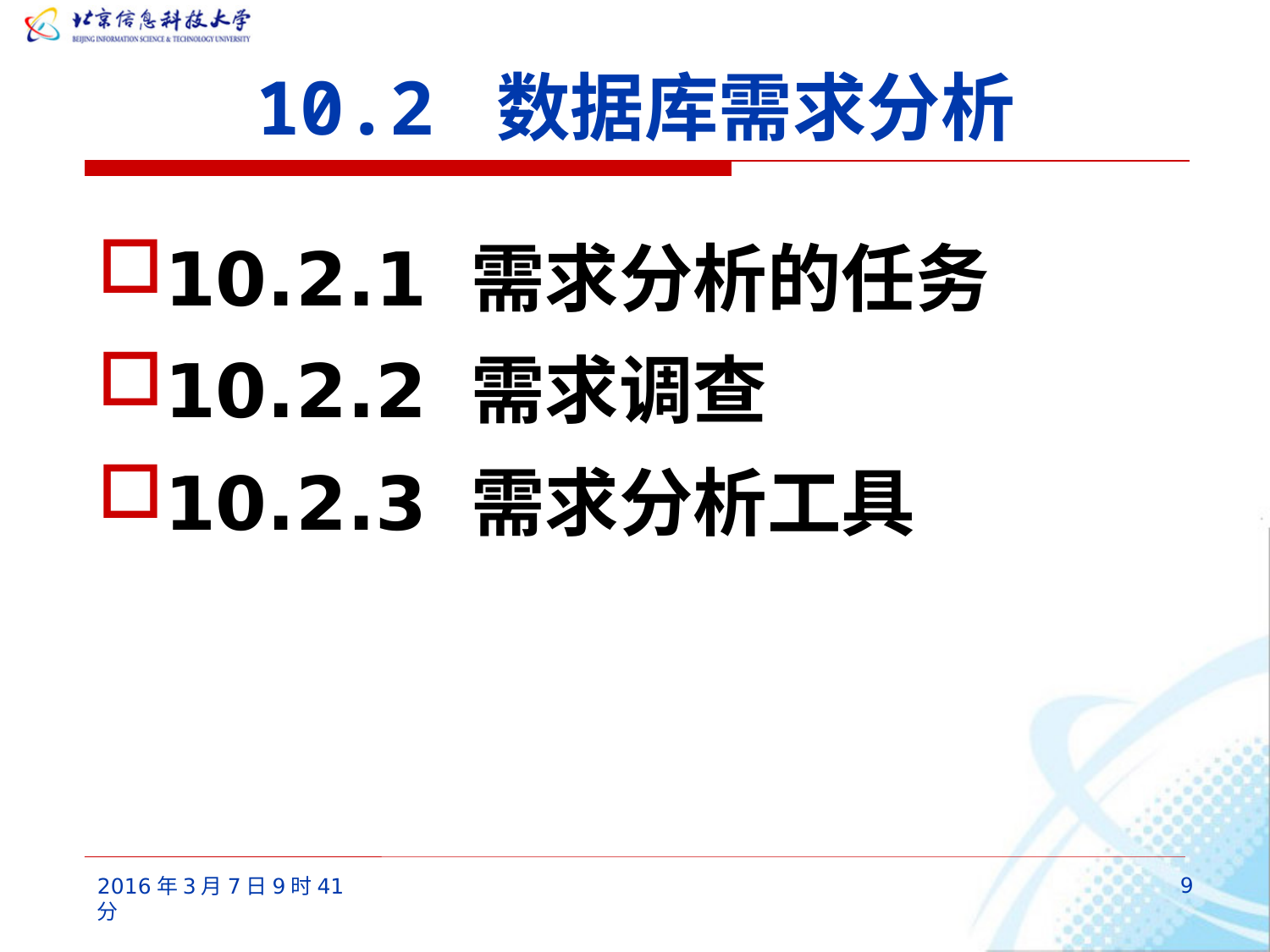

# 10.2 数据库需求分析
10.2.1 需求分析的任务
10.2.2 需求调查
10.2.3 需求分析工具
2016年3月7日9时41分